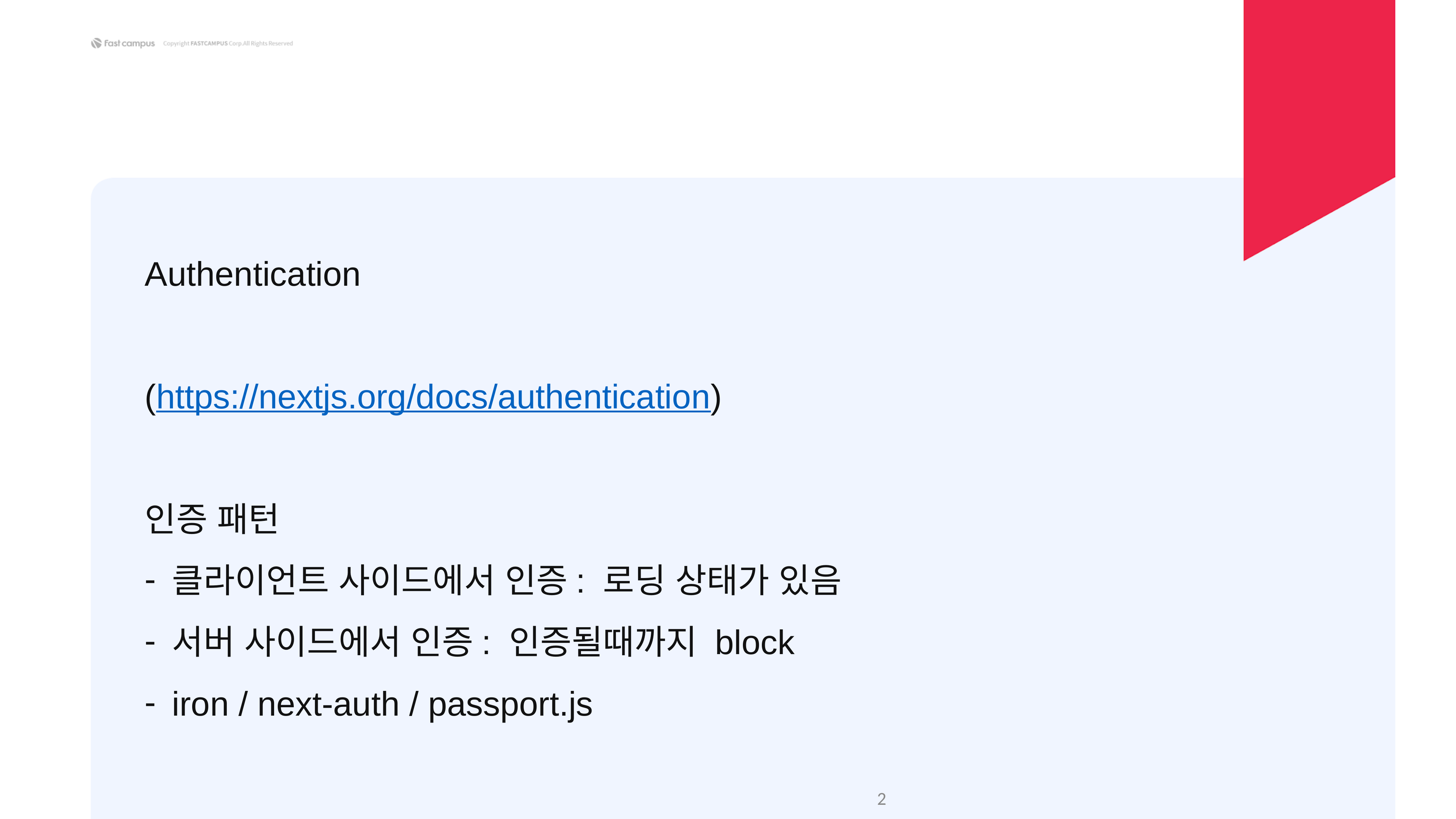

Authentication

(https://nextjs.org/docs/authentication)

인증 패턴
클라이언트 사이드에서 인증: 로딩 상태가 있음
서버 사이드에서 인증: 인증될때까지 block
iron / next-auth / passport.js
2